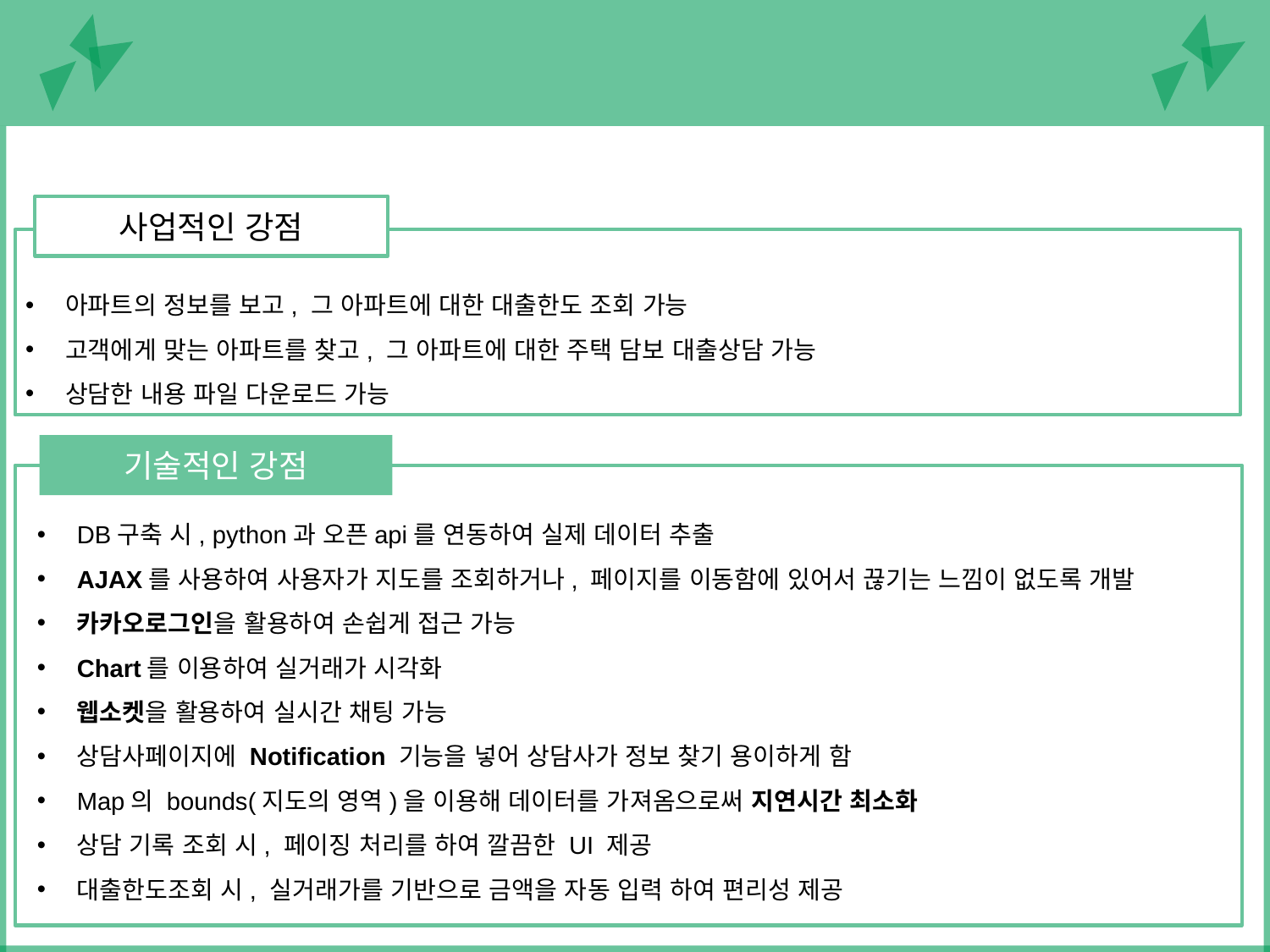

4
하나방의 강점

사업적인 강점

아파트의 정보를 보고, 그 아파트에 대한 대출한도 조회 가능
고객에게 맞는 아파트를 찾고, 그 아파트에 대한 주택 담보 대출상담 가능
상담한 내용 파일 다운로드 가능
기술적인 강점

DB구축 시, python과 오픈api를 연동하여 실제 데이터 추출
AJAX를 사용하여 사용자가 지도를 조회하거나, 페이지를 이동함에 있어서 끊기는 느낌이 없도록 개발
카카오로그인을 활용하여 손쉽게 접근 가능
Chart를 이용하여 실거래가 시각화
웹소켓을 활용하여 실시간 채팅 가능
상담사페이지에 Notification 기능을 넣어 상담사가 정보 찾기 용이하게 함
Map의 bounds(지도의 영역)을 이용해 데이터를 가져옴으로써 지연시간 최소화
상담 기록 조회 시, 페이징 처리를 하여 깔끔한 UI 제공
대출한도조회 시, 실거래가를 기반으로 금액을 자동 입력 하여 편리성 제공